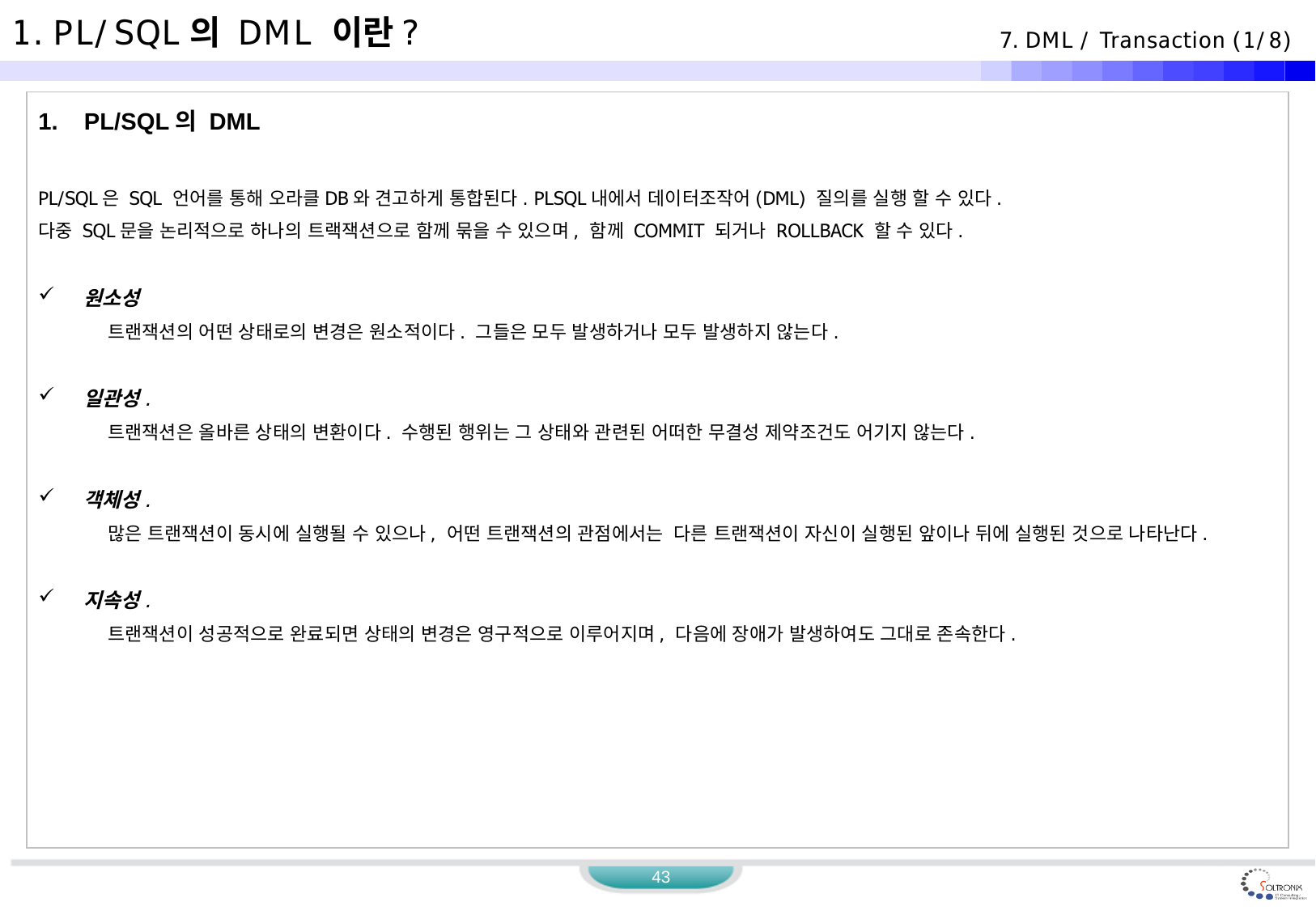

1. PL/SQL의 DML 이란?
7. DML / Transaction (1/8)
PL/SQL의 DML

PL/SQL은 SQL 언어를 통해 오라클DB와 견고하게 통합된다. PLSQL내에서 데이터조작어(DML) 질의를 실행 할 수 있다.
다중 SQL문을 논리적으로 하나의 트랙잭션으로 함께 묶을 수 있으며, 함께 COMMIT 되거나 ROLLBACK 할 수 있다.

원소성
	트랜잭션의 어떤 상태로의 변경은 원소적이다. 그들은 모두 발생하거나 모두 발생하지 않는다.

일관성.
	트랜잭션은 올바른 상태의 변환이다. 수행된 행위는 그 상태와 관련된 어떠한 무결성 제약조건도 어기지 않는다.

객체성.
	많은 트랜잭션이 동시에 실행될 수 있으나, 어떤 트랜잭션의 관점에서는  다른 트랜잭션이 자신이 실행된 앞이나 뒤에 실행된 것으로 나타난다.

지속성.
	트랜잭션이 성공적으로 완료되면 상태의 변경은 영구적으로 이루어지며, 다음에 장애가 발생하여도 그대로 존속한다.